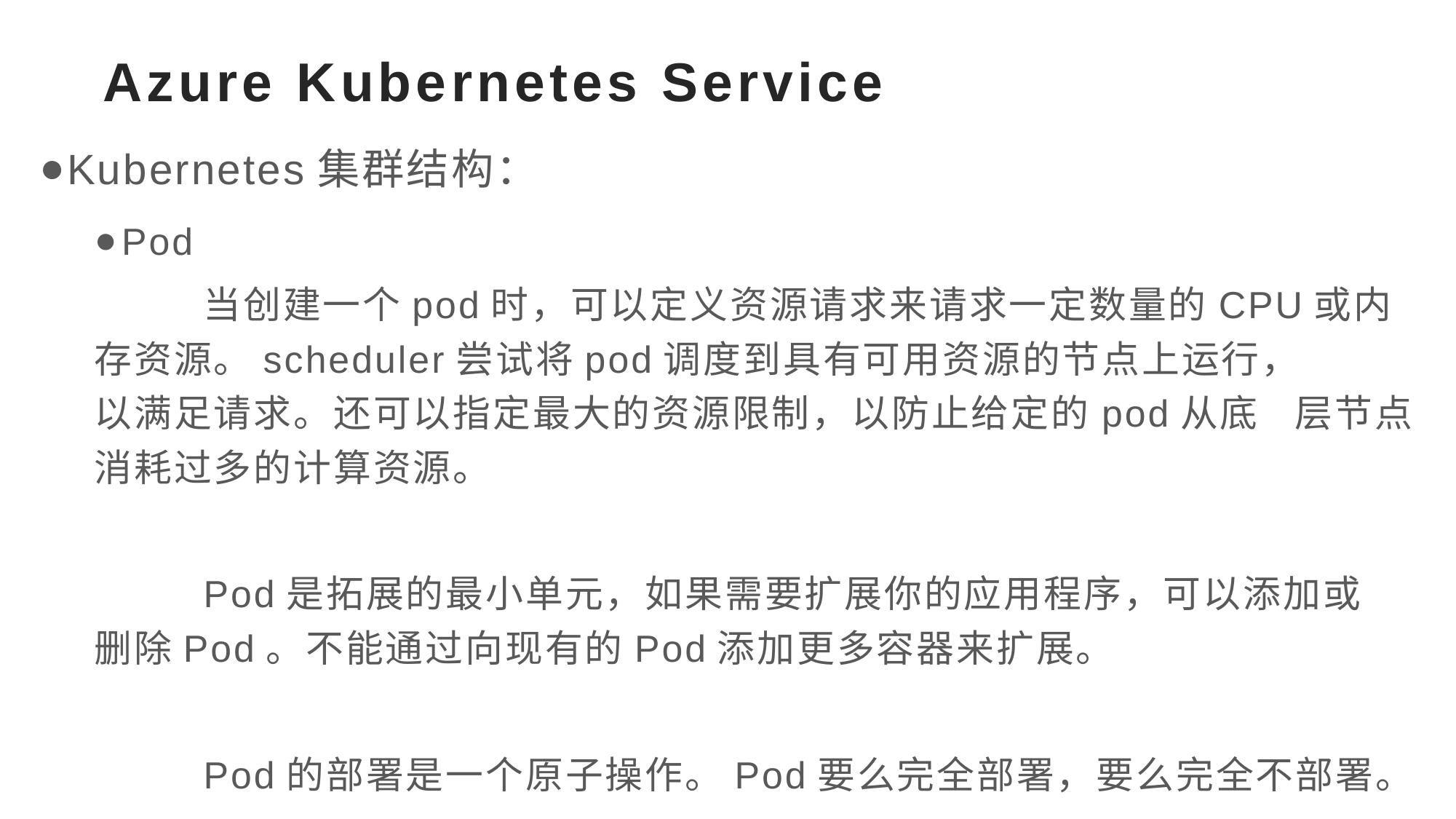

# Azure Kubernetes Service
Kubernetes集群结构：
Pod
	当创建一个pod时，可以定义资源请求来请求一定数量的CPU或内	存资源。scheduler尝试将pod调度到具有可用资源的节点上运行，	以满足请求。还可以指定最大的资源限制，以防止给定的pod从底	层节点消耗过多的计算资源。

	Pod是拓展的最小单元，如果需要扩展你的应用程序，可以添加或	删除Pod。不能通过向现有的Pod添加更多容器来扩展。

	Pod的部署是一个原子操作。Pod要么完全部署，要么完全不部署。